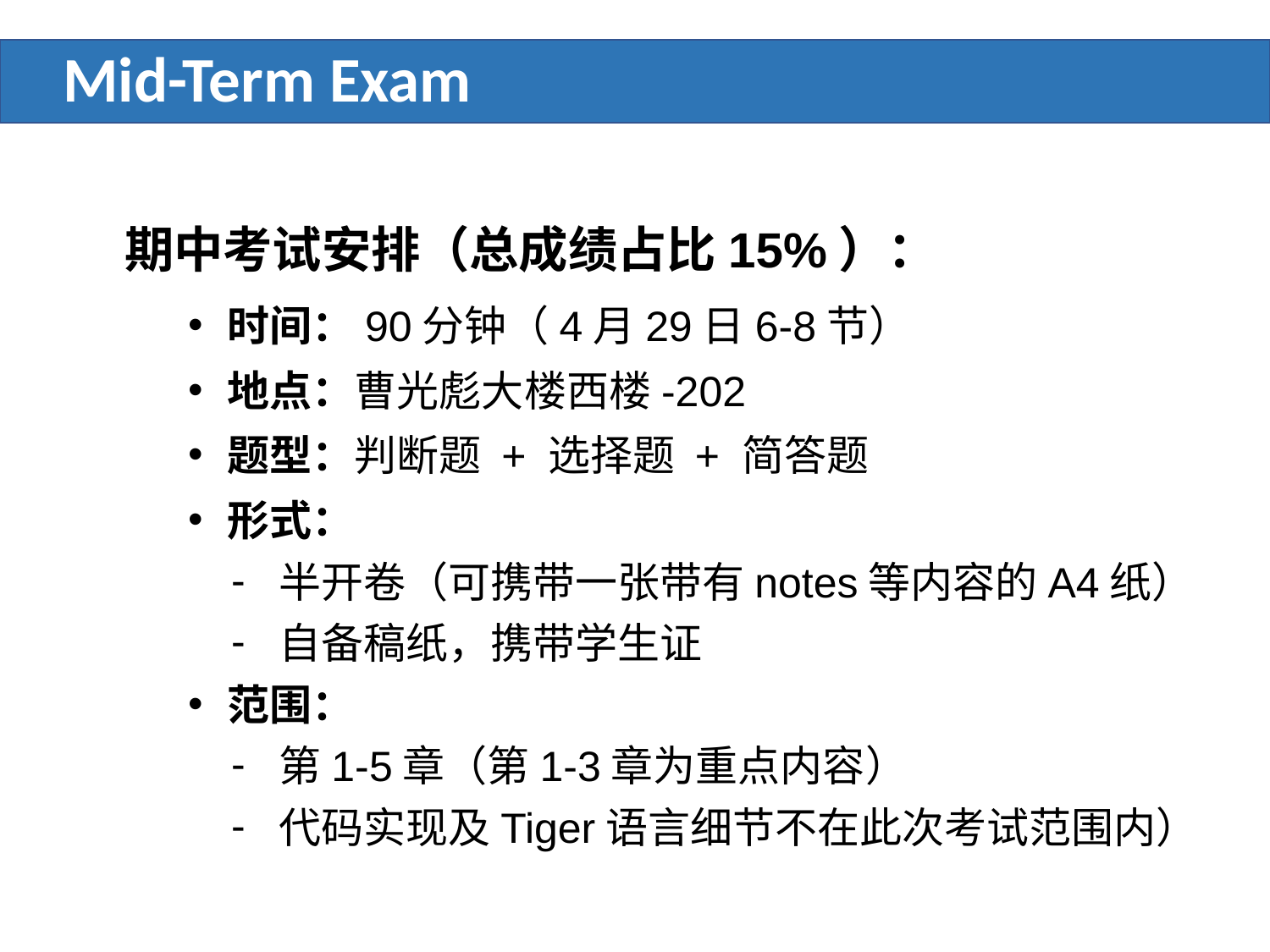

# Mid-Term Exam
期中考试安排（总成绩占比15%）：
时间：90分钟（4月29日6-8节）
地点：曹光彪大楼西楼-202
题型：判断题 + 选择题 + 简答题
形式：
半开卷（可携带一张带有notes等内容的A4纸）
自备稿纸，携带学生证
范围：
第1-5章（第1-3章为重点内容）
代码实现及Tiger语言细节不在此次考试范围内）